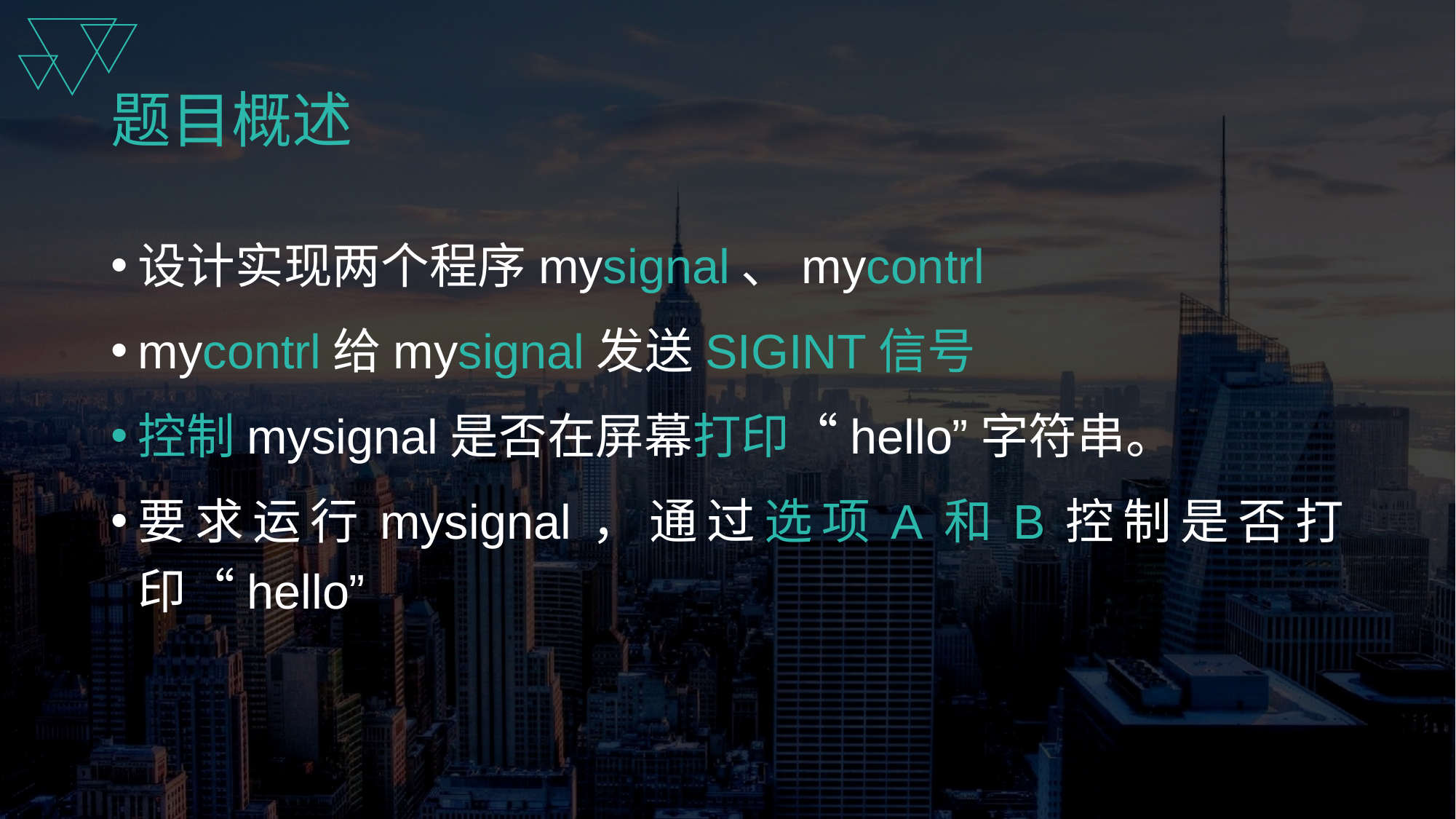

# 题目概述
设计实现两个程序mysignal、mycontrl
mycontrl给mysignal发送SIGINT信号
控制mysignal是否在屏幕打印“hello”字符串。
要求运行mysignal，通过选项A和B控制是否打印“hello”